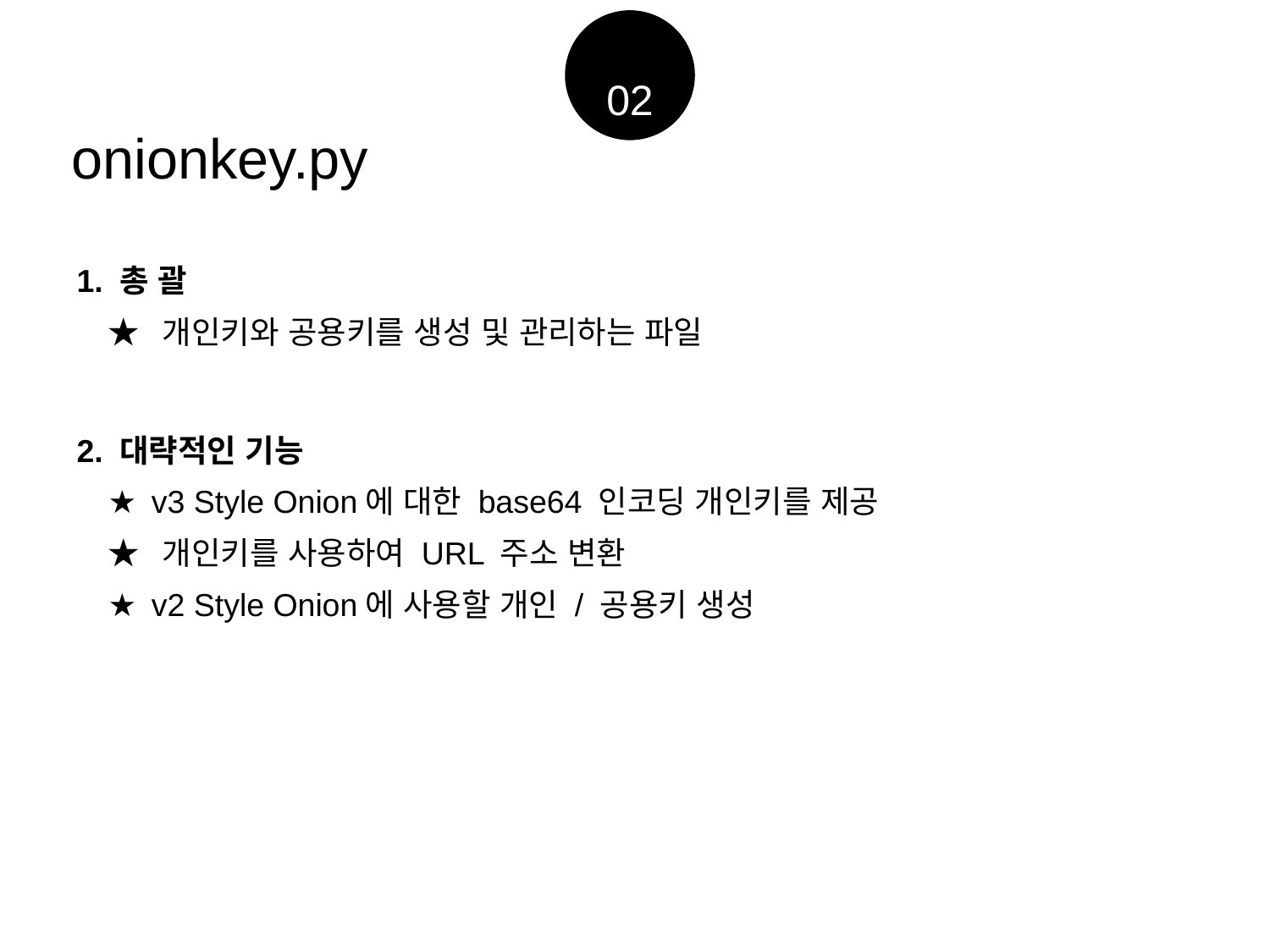

02
onionkey.py
1. 총 괄
     ★  개인키와 공용키를 생성 및 관리하는 파일

2. 대략적인 기능
     ★  v3 Style Onion에 대한 base64 인코딩 개인키를 제공
     ★  개인키를 사용하여 URL 주소 변환
     ★  v2 Style Onion에 사용할 개인 / 공용키 생성